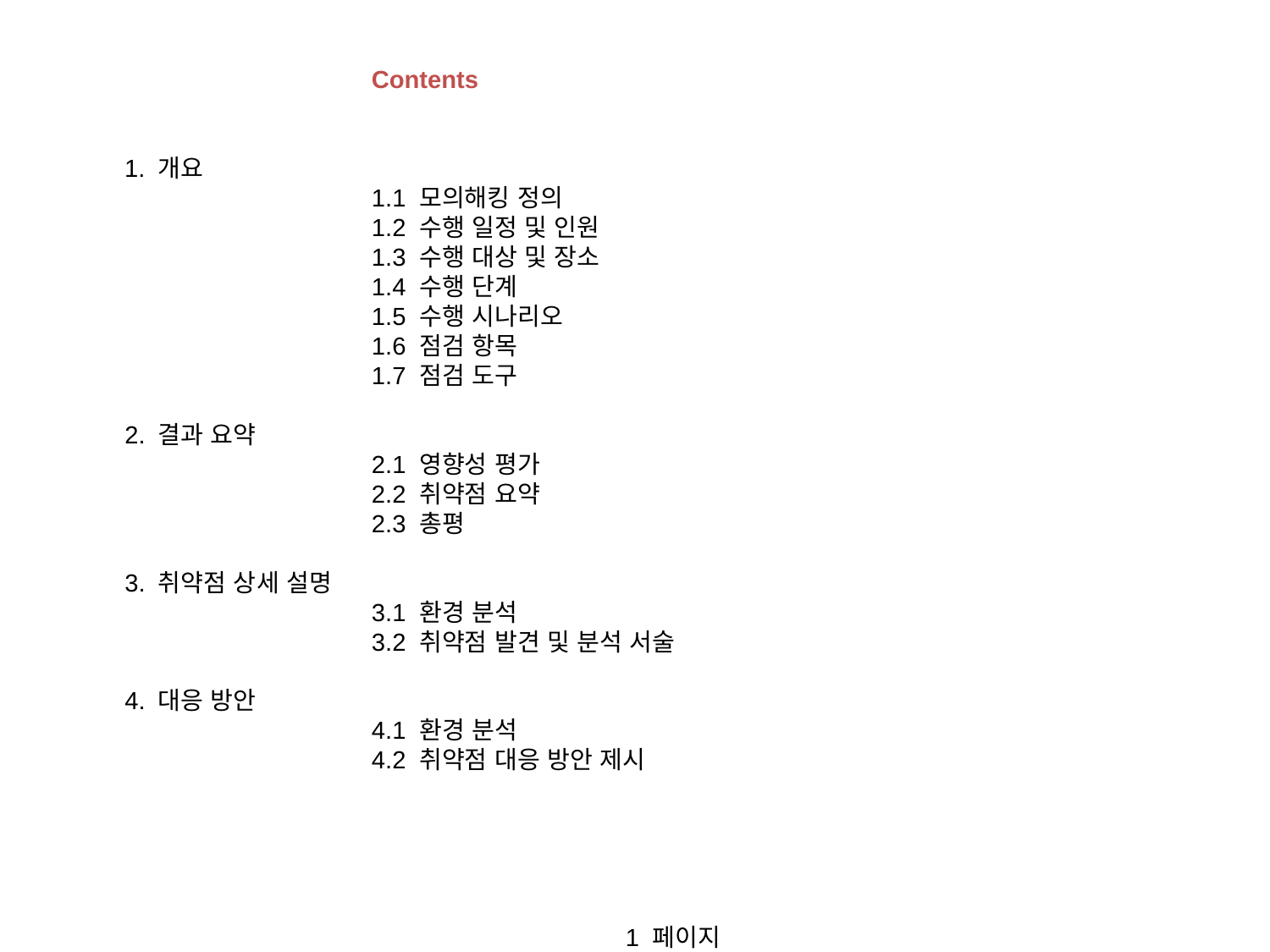

# Contents 1. 개요
		1.1 모의해킹 정의
		1.2 수행 일정 및 인원
		1.3 수행 대상 및 장소
		1.4 수행 단계
		1.5 수행 시나리오
		1.6 점검 항목
		1.7 점검 도구

 2. 결과 요약
		2.1 영향성 평가
		2.2 취약점 요약
		2.3 총평
 3. 취약점 상세 설명
		3.1 환경 분석
		3.2 취약점 발견 및 분석 서술
 4. 대응 방안
		4.1 환경 분석
		4.2 취약점 대응 방안 제시
				1 페이지